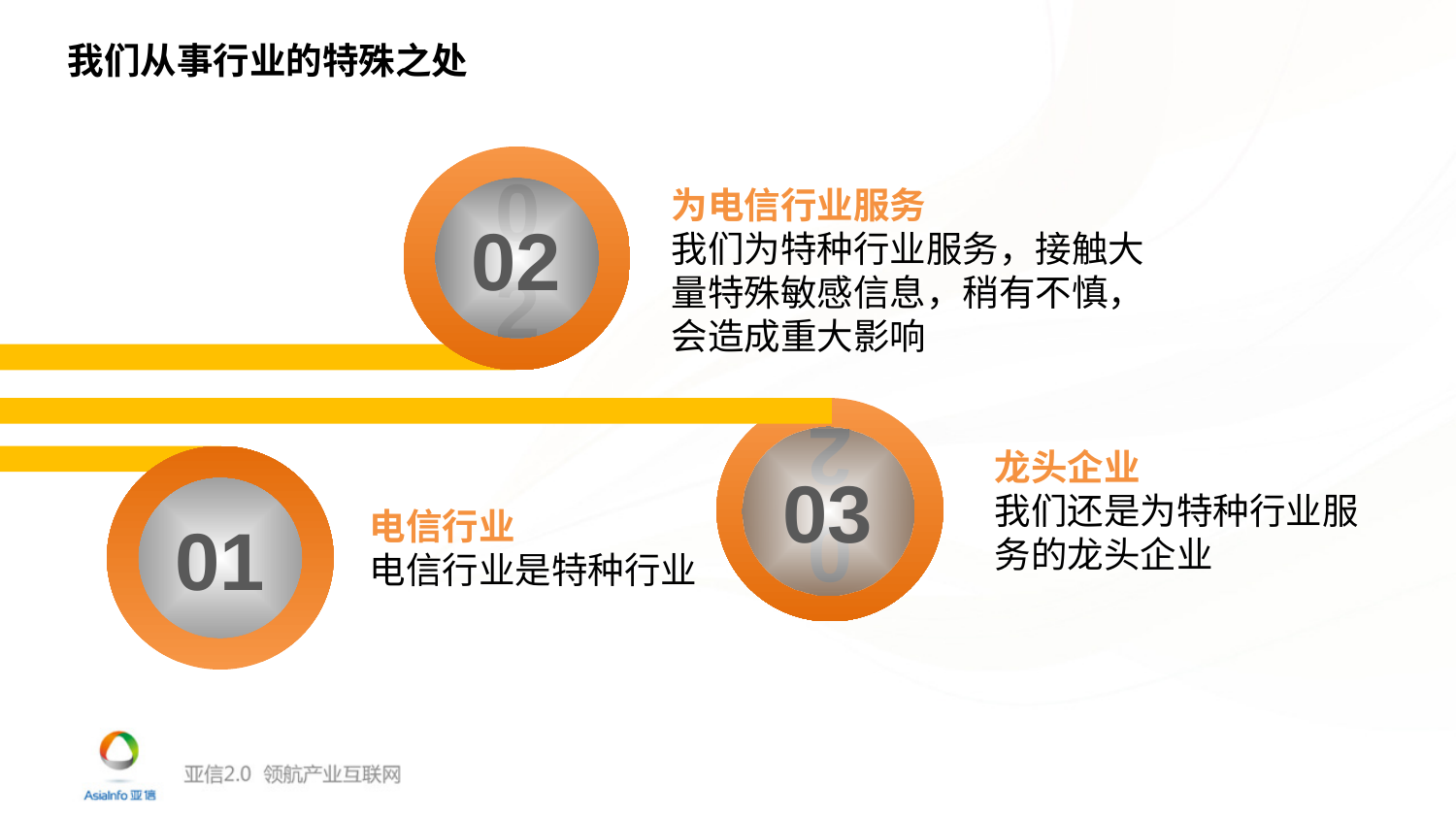

我们从事行业的特殊之处

02
02
为电信行业服务
我们为特种行业服务，接触大量特殊敏感信息，稍有不慎，会造成重大影响

02
03
龙头企业
我们还是为特种行业服务的龙头企业

01
电信行业
电信行业是特种行业